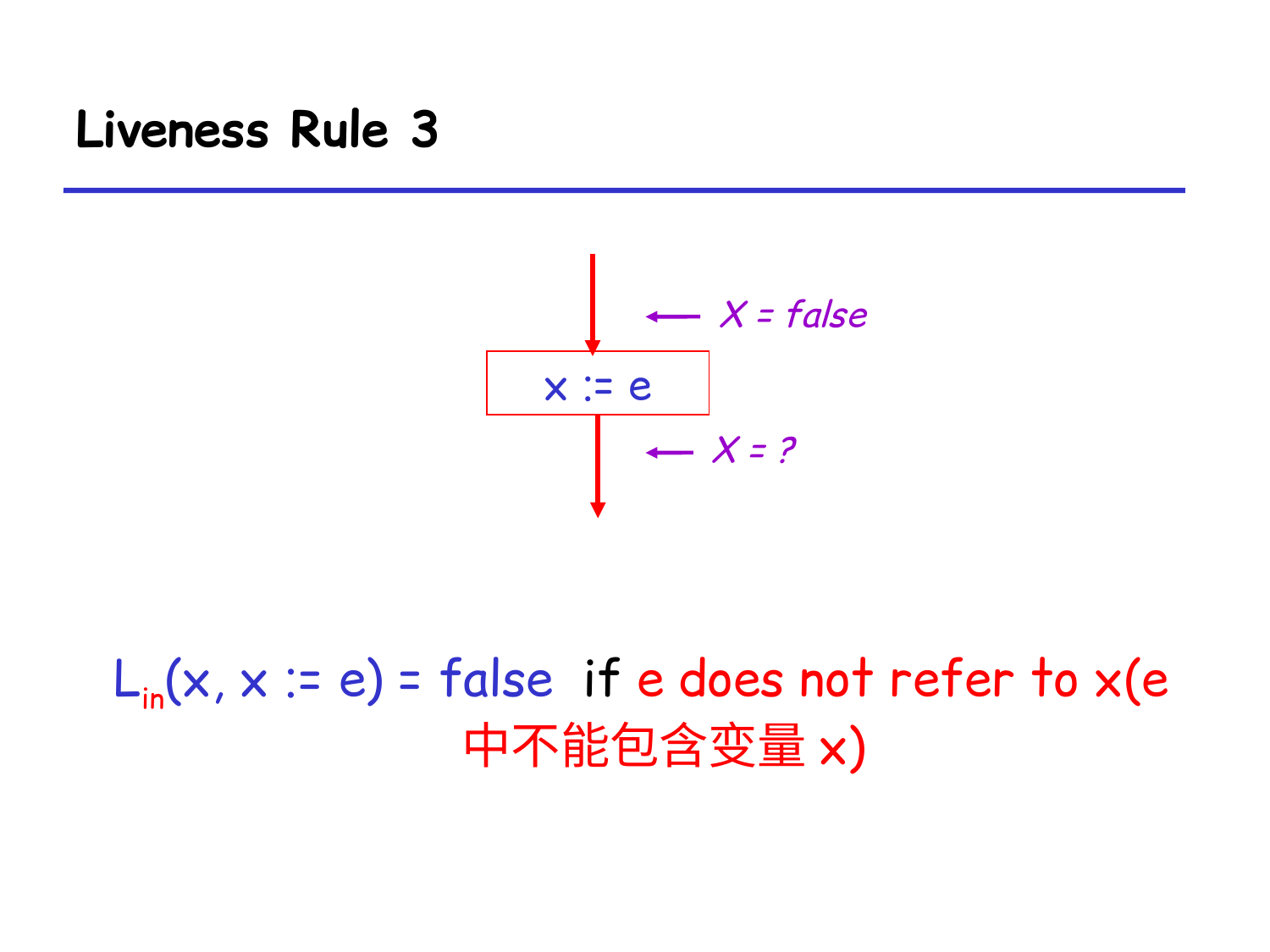

# Liveness Rule 3
X = false

x := e
X = ?

 Lin(x, x := e) = false  if e does not refer to x(e中不能包含变量x)

23